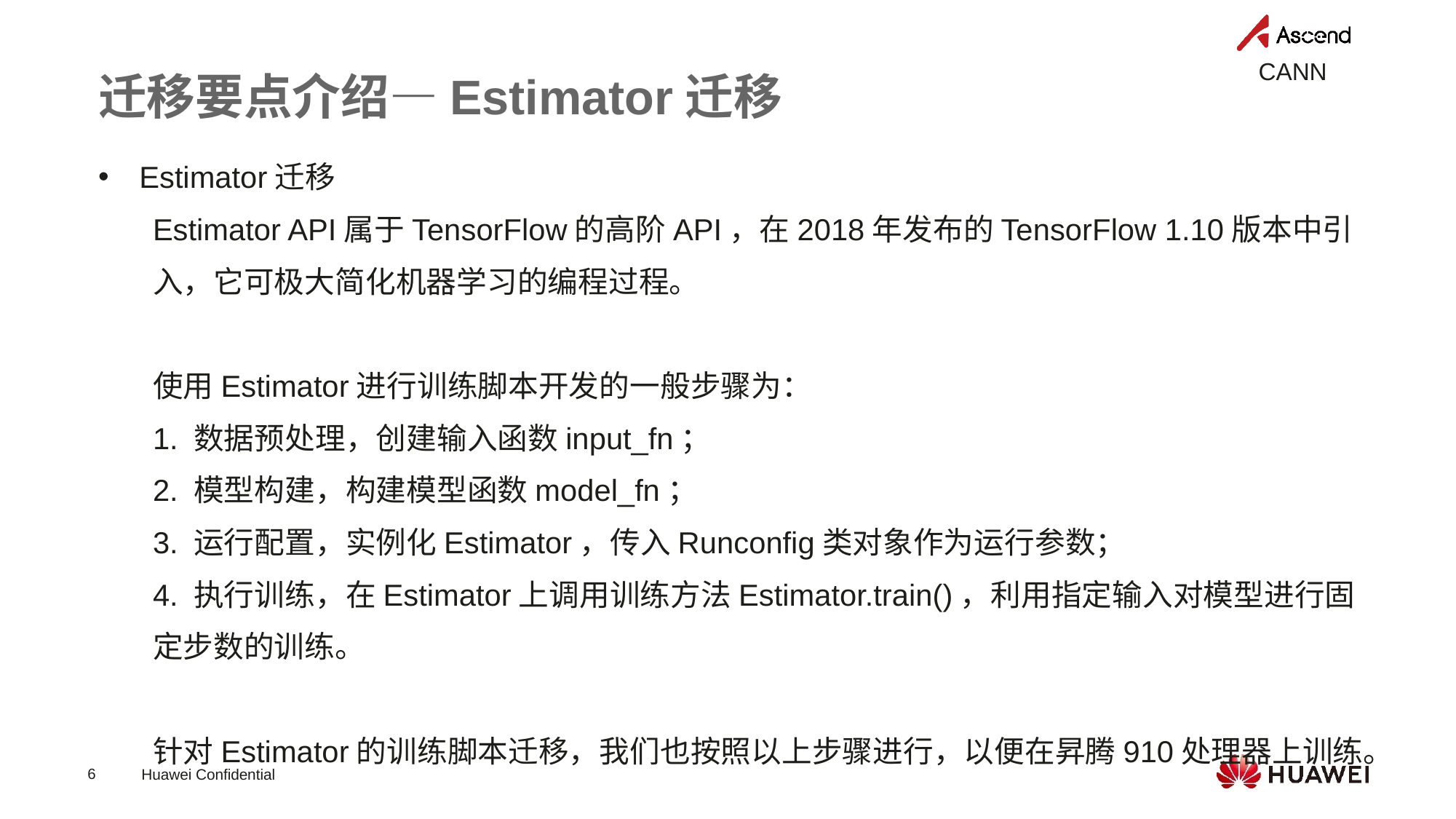

迁移要点介绍—Estimator迁移
Estimator迁移
Estimator API属于TensorFlow的高阶API，在2018年发布的TensorFlow 1.10版本中引入，它可极大简化机器学习的编程过程。

使用Estimator进行训练脚本开发的一般步骤为：
1. 数据预处理，创建输入函数input_fn；
2. 模型构建，构建模型函数model_fn；
3. 运行配置，实例化Estimator，传入Runconfig类对象作为运行参数；
4. 执行训练，在Estimator上调用训练方法Estimator.train()，利用指定输入对模型进行固定步数的训练。

针对Estimator的训练脚本迁移，我们也按照以上步骤进行，以便在昇腾910处理器上训练。